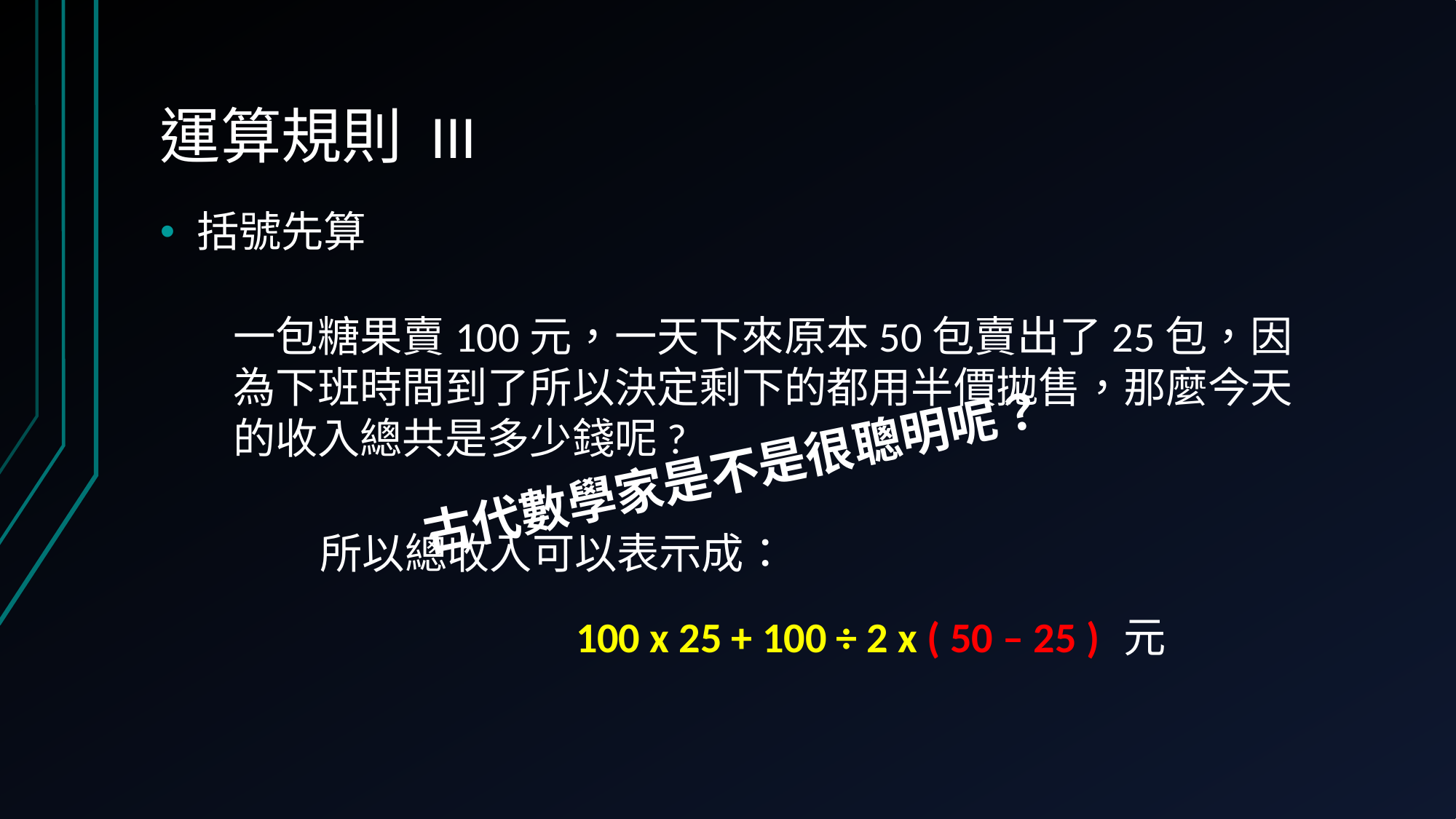

# 運算規則 III
括號先算
一包糖果賣100元，一天下來原本50包賣出了25包，因為下班時間到了所以決定剩下的都用半價拋售，那麼今天的收入總共是多少錢呢?
古代數學家是不是很聰明呢？
所以總收入可以表示成：
100 x 25 + 100 ÷ 2 x ( 50 – 25 )
元